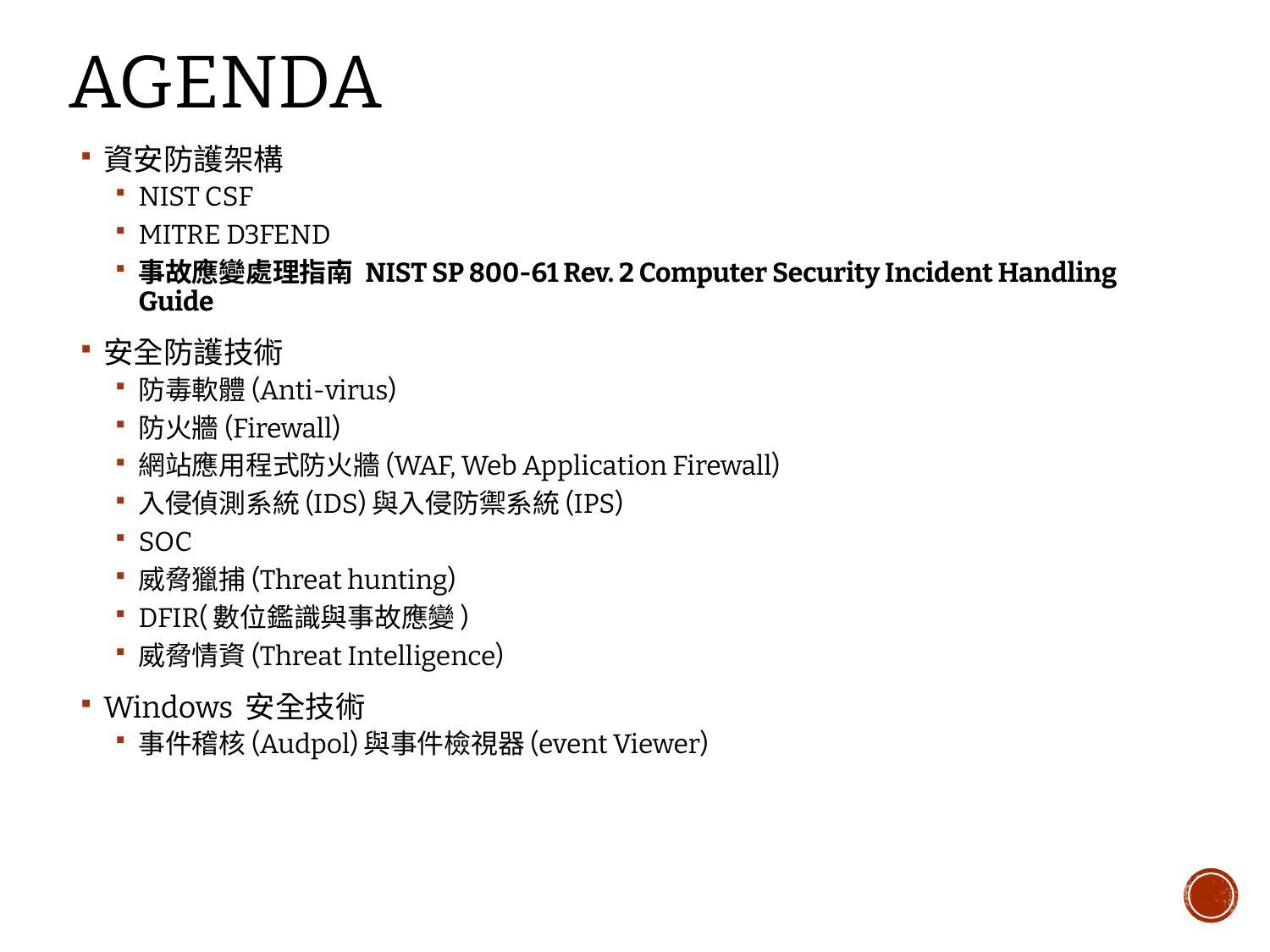

# Agenda
資安防護架構
NIST CSF
MITRE D3FEND
事故應變處理指南 NIST SP 800-61 Rev. 2 Computer Security Incident Handling Guide
安全防護技術
防毒軟體(Anti-virus)
防火牆(Firewall)
網站應用程式防火牆(WAF, Web Application Firewall)
入侵偵測系統(IDS)與入侵防禦系統(IPS)
SOC
威脅獵捕(Threat hunting)
DFIR(數位鑑識與事故應變)
威脅情資(Threat Intelligence)
Windows 安全技術
事件稽核(Audpol)與事件檢視器(event Viewer)